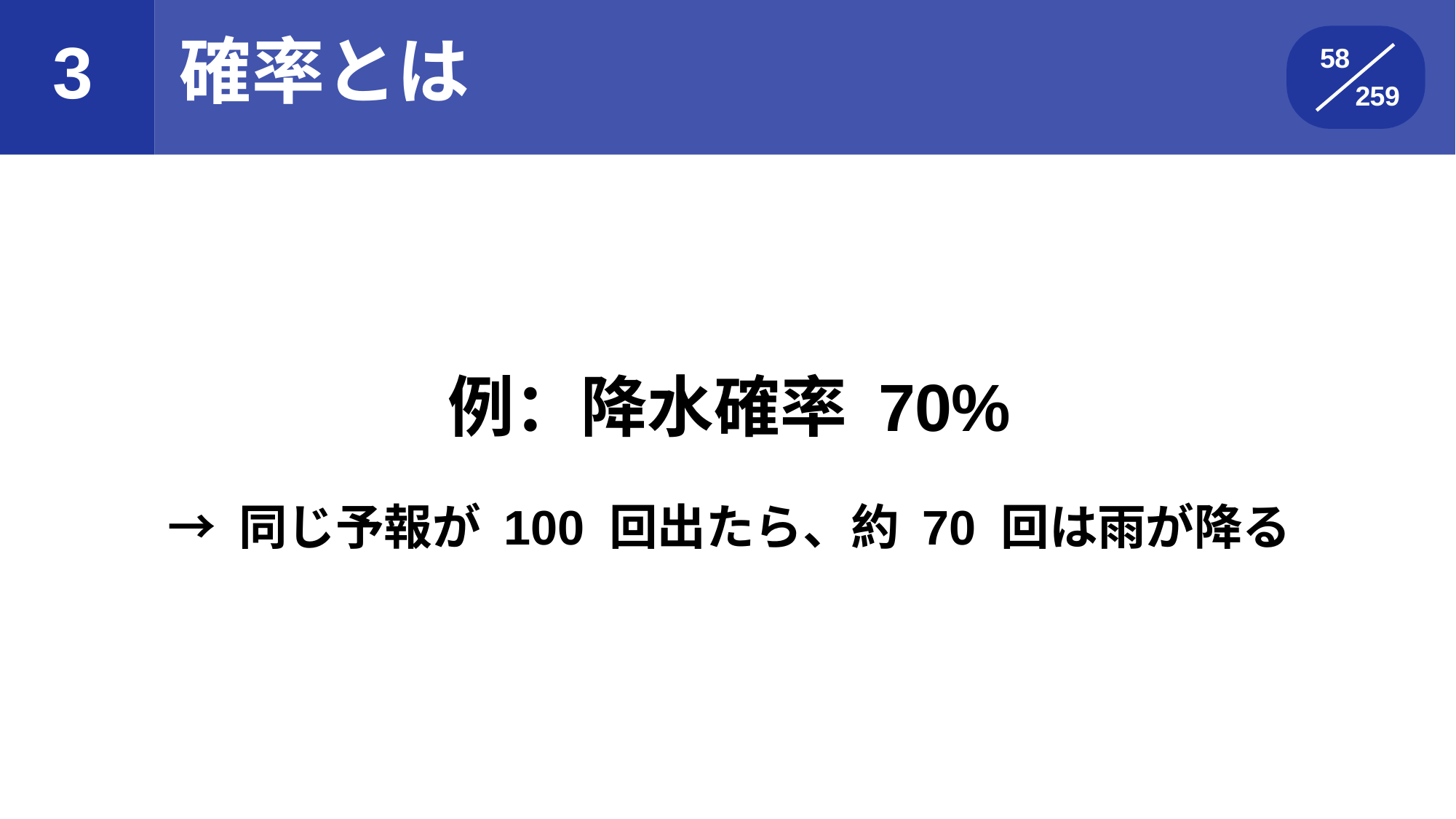

確率とは
# 3
58
259
例：降水確率 70%
→ 同じ予報が 100 回出たら、約 70 回は雨が降る